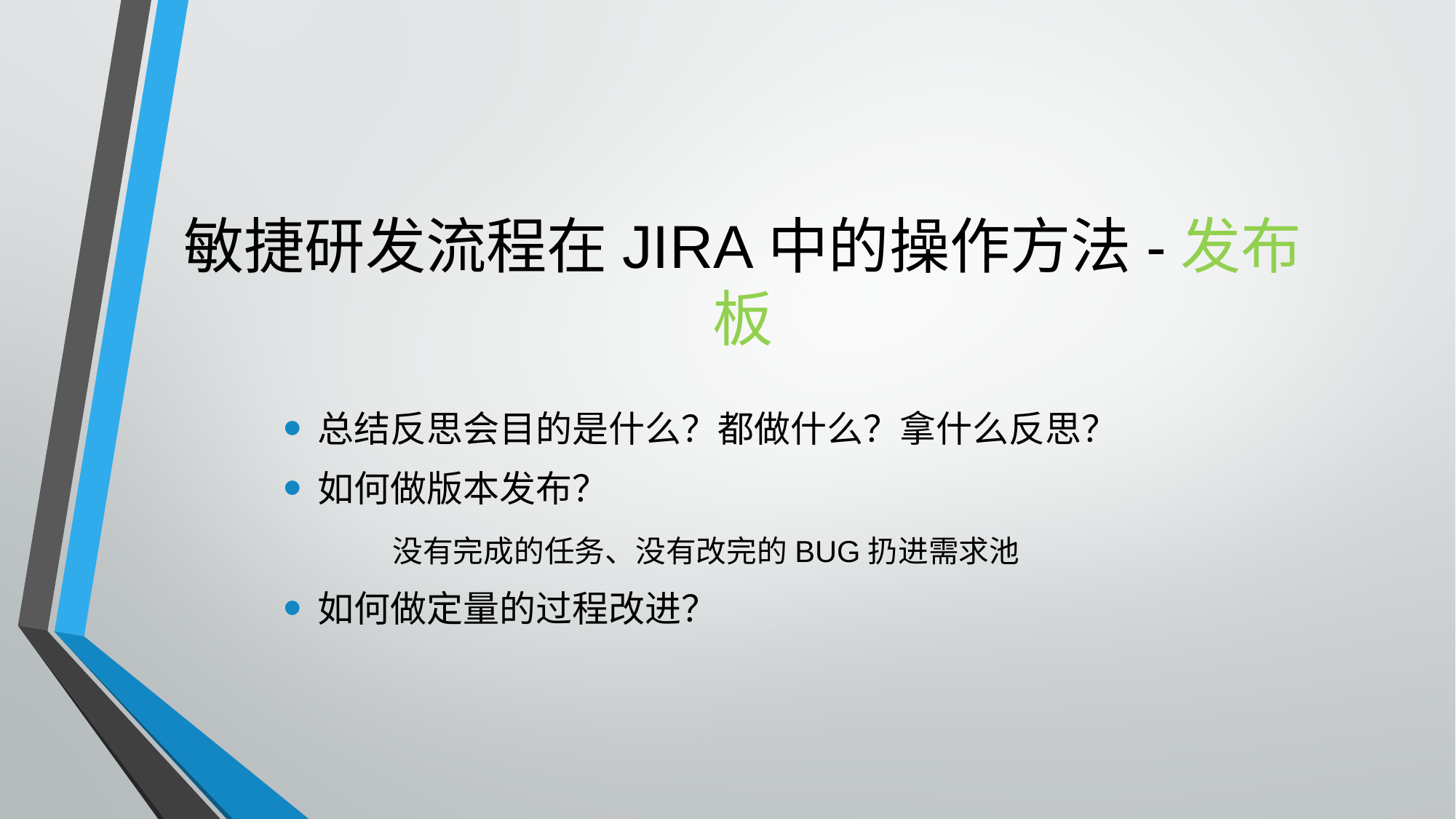

# 敏捷研发流程在JIRA中的操作方法-发布板
总结反思会目的是什么？都做什么？拿什么反思？
如何做版本发布？
	没有完成的任务、没有改完的BUG扔进需求池
如何做定量的过程改进？